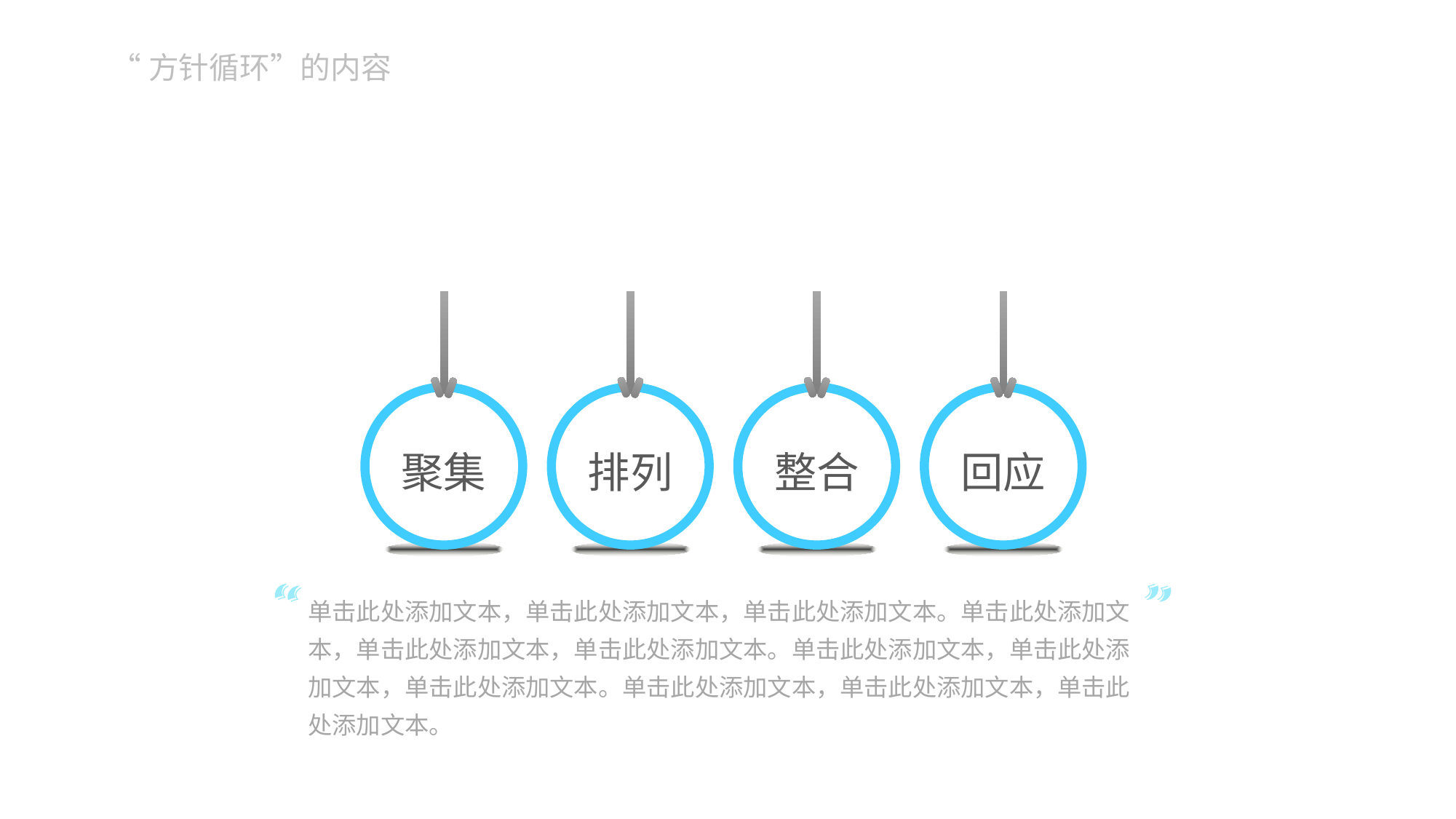

# “方针循环”的内容

聚集
排列
整合
回应

单击此处添加文本，单击此处添加文本，单击此处添加文本。单击此处添加文本，单击此处添加文本，单击此处添加文本。单击此处添加文本，单击此处添加文本，单击此处添加文本。单击此处添加文本，单击此处添加文本，单击此处添加文本。